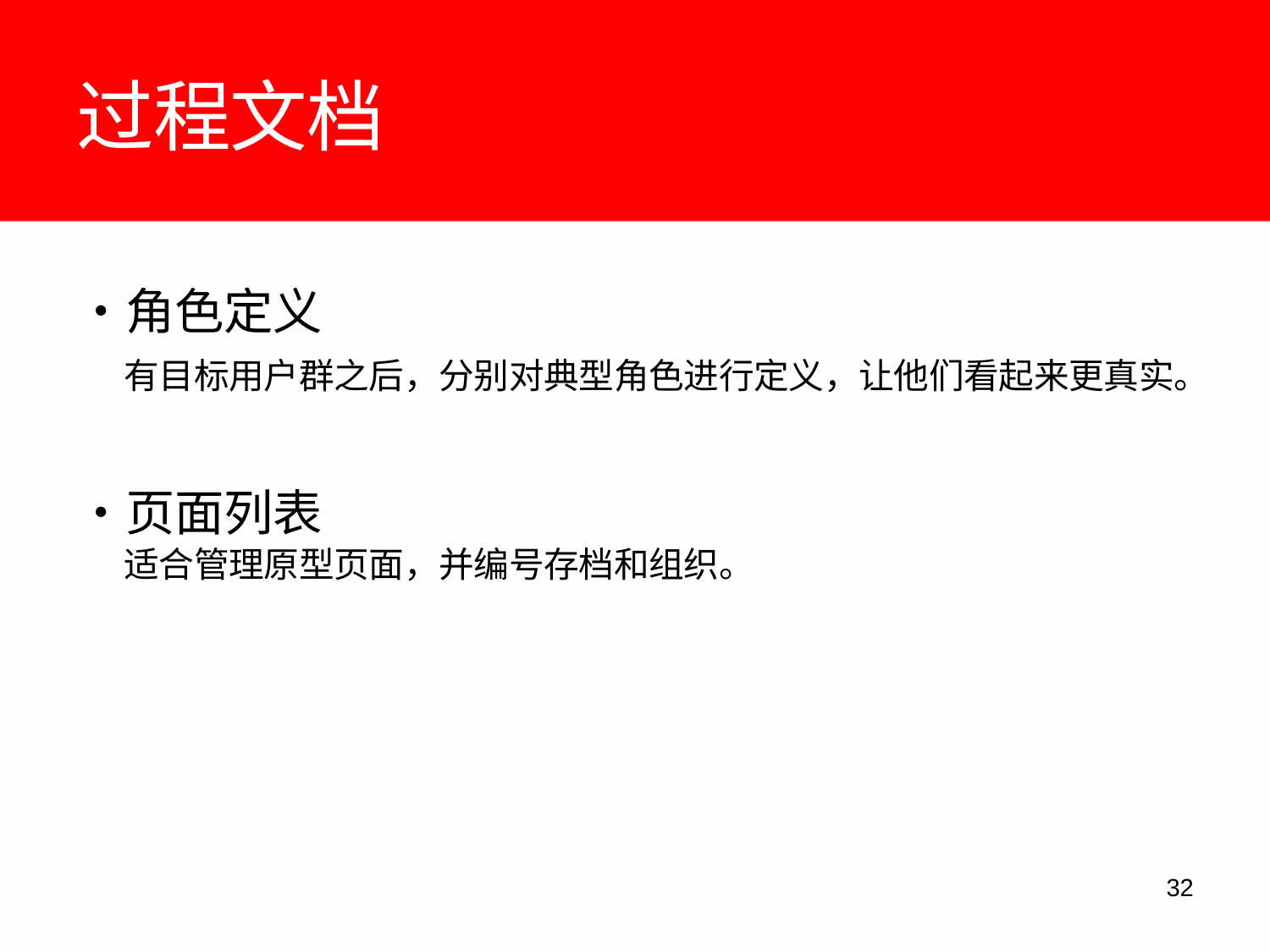

# 过程文档
•	角色定义

有目标用户群之后，分别对典型角色进行定义，让他们看起来更真实。

•	页面列表
适合管理原型页面，并编号存档和组织。
32